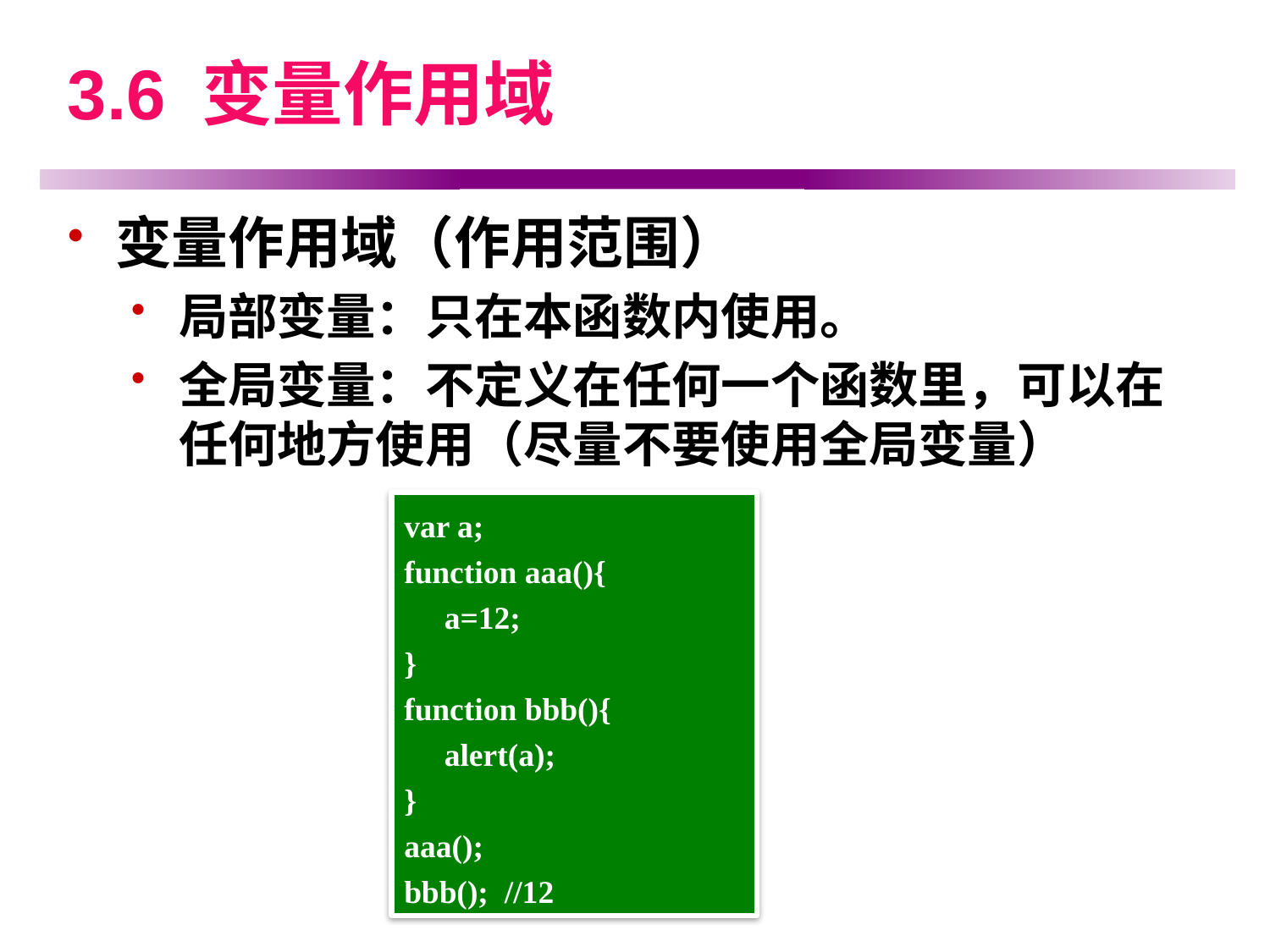

# 3.6 变量作用域
变量作用域（作用范围）
局部变量：只在本函数内使用。
全局变量：不定义在任何一个函数里，可以在任何地方使用（尽量不要使用全局变量）
var a;
function aaa(){
     a=12;
}
function bbb(){
     alert(a);
}
aaa();
bbb();  //12